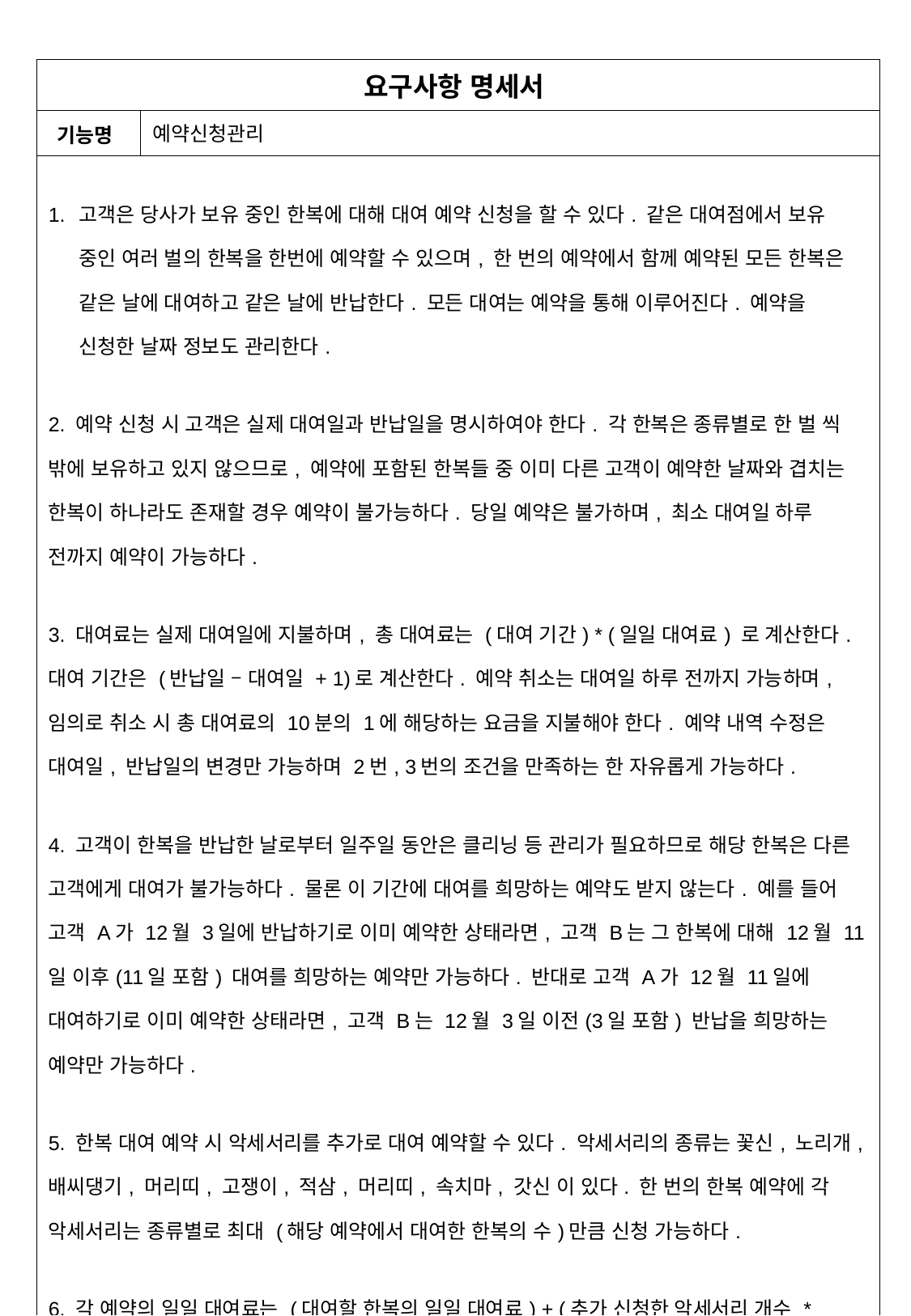

| 요구사항 명세서 |  |
| --- | --- |
| 기능명 | 예약신청관리 |
| 고객은 당사가 보유 중인 한복에 대해 대여 예약 신청을 할 수 있다. 같은 대여점에서 보유 중인 여러 벌의 한복을 한번에 예약할 수 있으며, 한 번의 예약에서 함께 예약된 모든 한복은 같은 날에 대여하고 같은 날에 반납한다. 모든 대여는 예약을 통해 이루어진다. 예약을 신청한 날짜 정보도 관리한다. 2. 예약 신청 시 고객은 실제 대여일과 반납일을 명시하여야 한다. 각 한복은 종류별로 한 벌 씩 밖에 보유하고 있지 않으므로, 예약에 포함된 한복들 중 이미 다른 고객이 예약한 날짜와 겹치는 한복이 하나라도 존재할 경우 예약이 불가능하다. 당일 예약은 불가하며, 최소 대여일 하루 전까지 예약이 가능하다. 3. 대여료는 실제 대여일에 지불하며, 총 대여료는 (대여 기간) \* (일일 대여료) 로 계산한다. 대여 기간은 (반납일 – 대여일 + 1)로 계산한다. 예약 취소는 대여일 하루 전까지 가능하며, 임의로 취소 시 총 대여료의 10분의 1에 해당하는 요금을 지불해야 한다. 예약 내역 수정은 대여일, 반납일의 변경만 가능하며 2번, 3번의 조건을 만족하는 한 자유롭게 가능하다. 4. 고객이 한복을 반납한 날로부터 일주일 동안은 클리닝 등 관리가 필요하므로 해당 한복은 다른 고객에게 대여가 불가능하다. 물론 이 기간에 대여를 희망하는 예약도 받지 않는다. 예를 들어 고객 A가 12월 3일에 반납하기로 이미 예약한 상태라면, 고객 B는 그 한복에 대해 12월 11일 이후(11일 포함) 대여를 희망하는 예약만 가능하다. 반대로 고객 A가 12월 11일에 대여하기로 이미 예약한 상태라면, 고객 B는 12월 3일 이전(3일 포함) 반납을 희망하는 예약만 가능하다. 5. 한복 대여 예약 시 악세서리를 추가로 대여 예약할 수 있다. 악세서리의 종류는 꽃신, 노리개, 배씨댕기, 머리띠, 고쟁이, 적삼, 머리띠, 속치마, 갓신 이 있다. 한 번의 한복 예약에 각 악세서리는 종류별로 최대 (해당 예약에서 대여한 한복의 수)만큼 신청 가능하다. 6. 각 예약의 일일 대여료는 (대여할 한복의 일일 대여료) + (추가 신청한 악세서리 개수 \* 1000) 으로 계산한다. 7. 우리는 반납이 끝난 과거 대여 예약 이력도 관리한다. |  |